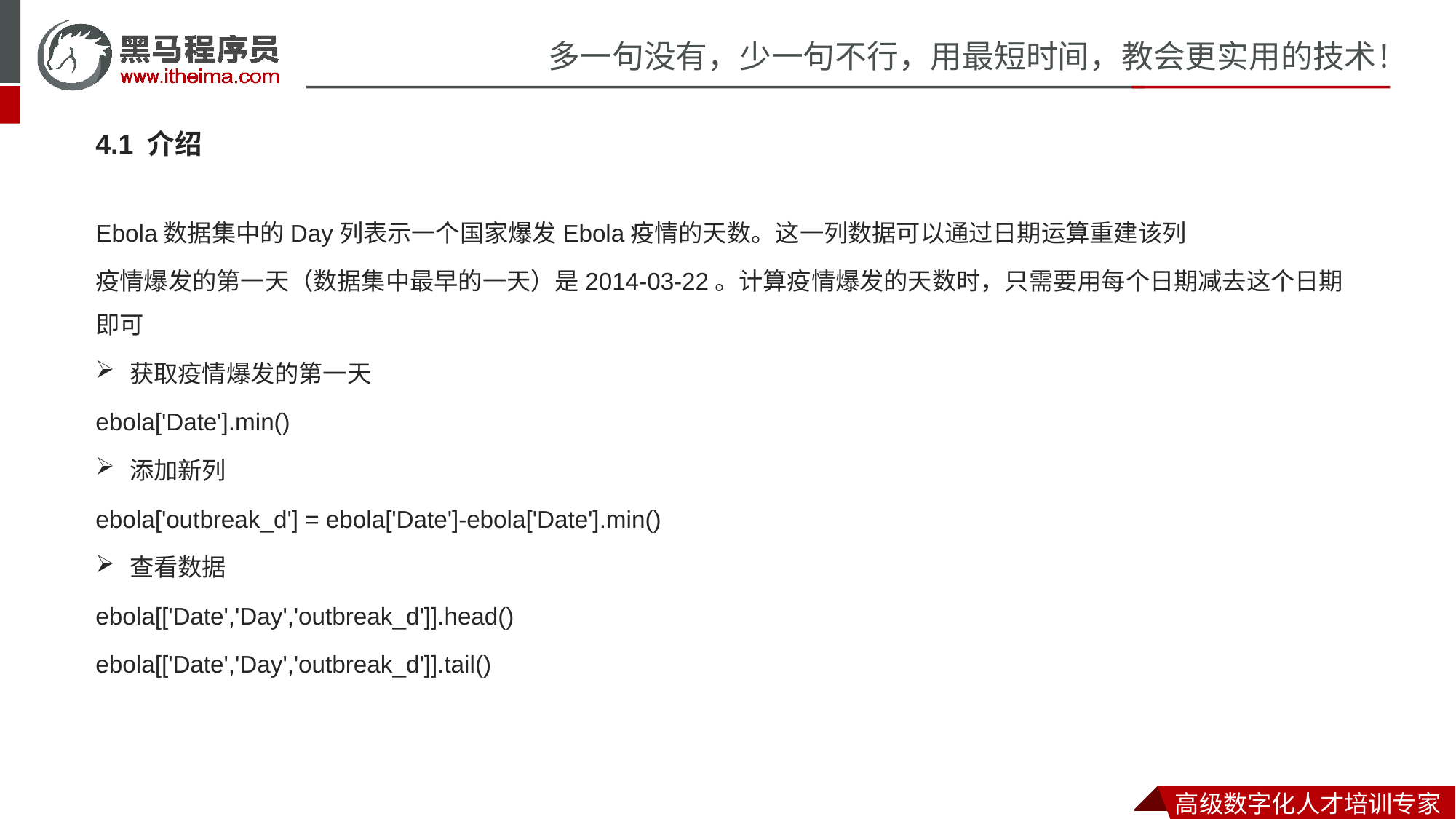

4.1 介绍
Ebola数据集中的Day列表示一个国家爆发Ebola疫情的天数。这一列数据可以通过日期运算重建该列
疫情爆发的第一天（数据集中最早的一天）是2014-03-22。计算疫情爆发的天数时，只需要用每个日期减去这个日期即可
获取疫情爆发的第一天
ebola['Date'].min()
添加新列
ebola['outbreak_d'] = ebola['Date']-ebola['Date'].min()
查看数据
ebola[['Date','Day','outbreak_d']].head()
ebola[['Date','Day','outbreak_d']].tail()